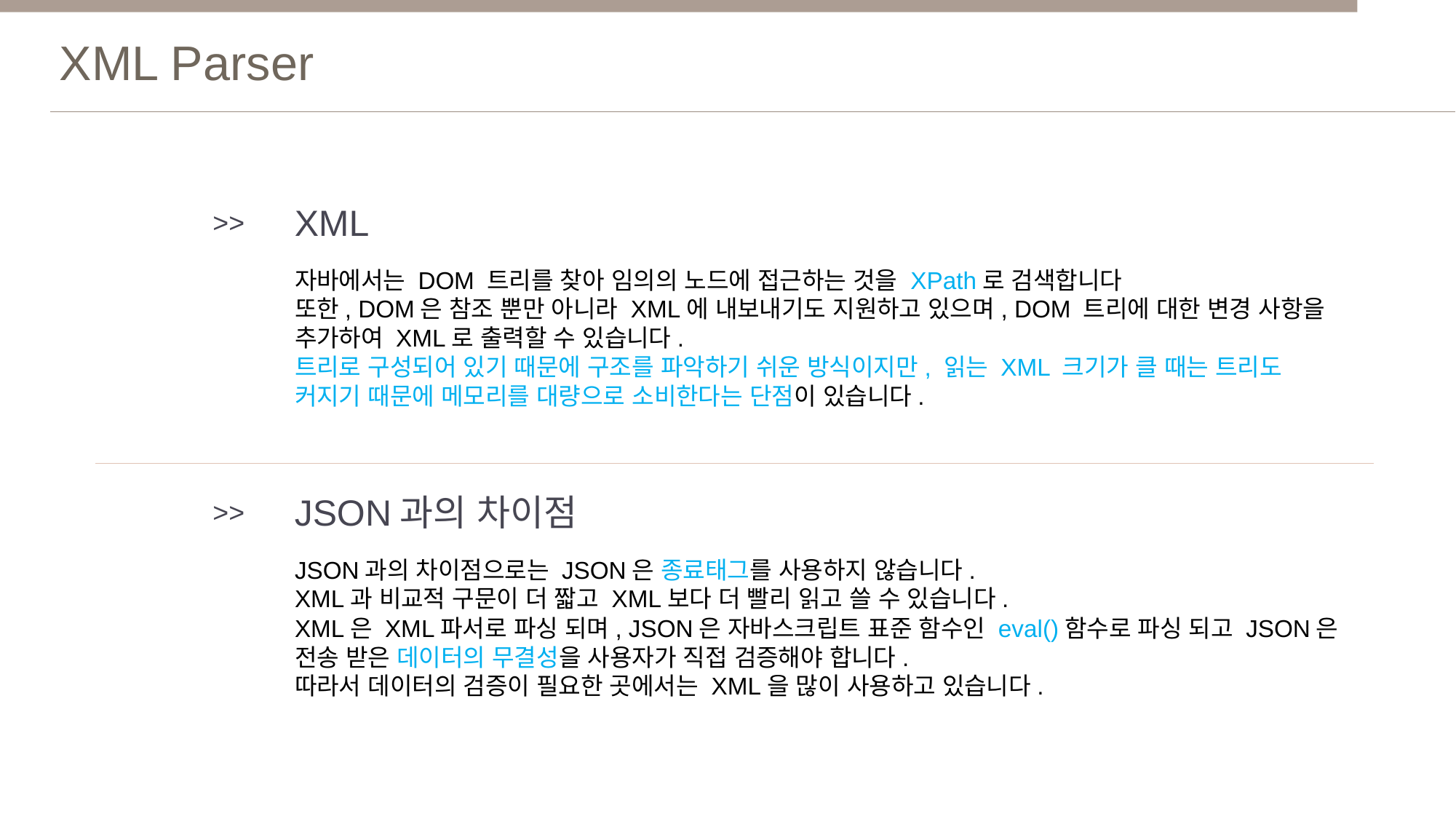

XML Parser
XML
>>
자바에서는 DOM 트리를 찾아 임의의 노드에 접근하는 것을 XPath로 검색합니다
또한, DOM은 참조 뿐만 아니라 XML에 내보내기도 지원하고 있으며, DOM 트리에 대한 변경 사항을 추가하여 XML로 출력할 수 있습니다.
트리로 구성되어 있기 때문에 구조를 파악하기 쉬운 방식이지만, 읽는 XML 크기가 클 때는 트리도
커지기 때문에 메모리를 대량으로 소비한다는 단점이 있습니다.
JSON과의 차이점
>>
JSON과의 차이점으로는 JSON은 종료태그를 사용하지 않습니다.
XML과 비교적 구문이 더 짧고 XML보다 더 빨리 읽고 쓸 수 있습니다.
XML은 XML파서로 파싱 되며, JSON은 자바스크립트 표준 함수인 eval()함수로 파싱 되고 JSON은
전송 받은 데이터의 무결성을 사용자가 직접 검증해야 합니다.
따라서 데이터의 검증이 필요한 곳에서는 XML을 많이 사용하고 있습니다.